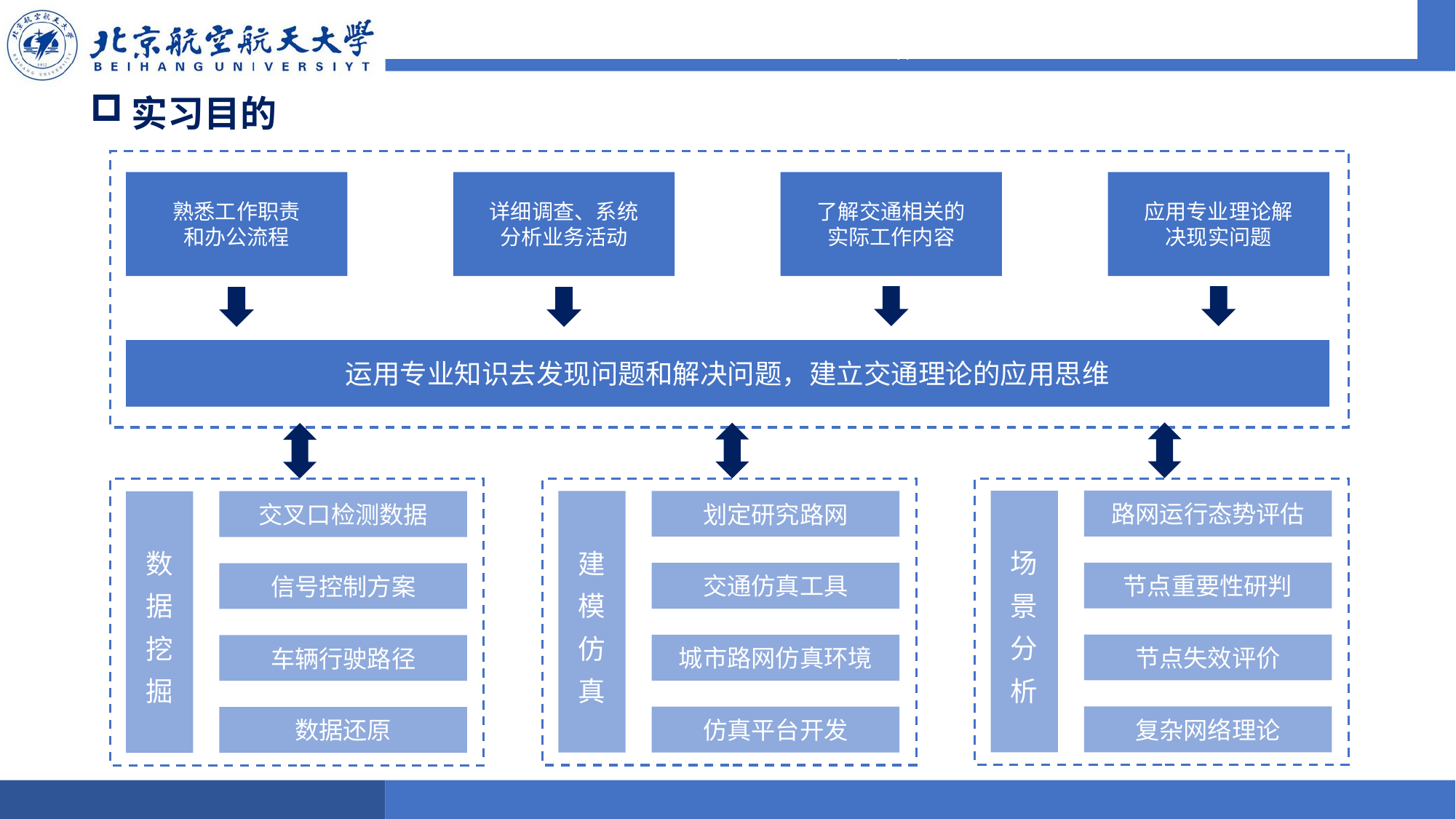

实习目的

了解交通相关的实际工作内容

详细调查、系统分析业务活动

应用专业理论解决现实问题

熟悉工作职责
和办公流程

运用专业知识去发现问题和解决问题，建立交通理论的应用思维

场景分析
路网运行态势评估
建模仿真
划定研究路网
数据挖掘
交叉口检测数据
节点重要性研判
交通仿真工具
信号控制方案
节点失效评价
城市路网仿真环境
车辆行驶路径
复杂网络理论
仿真平台开发
数据还原